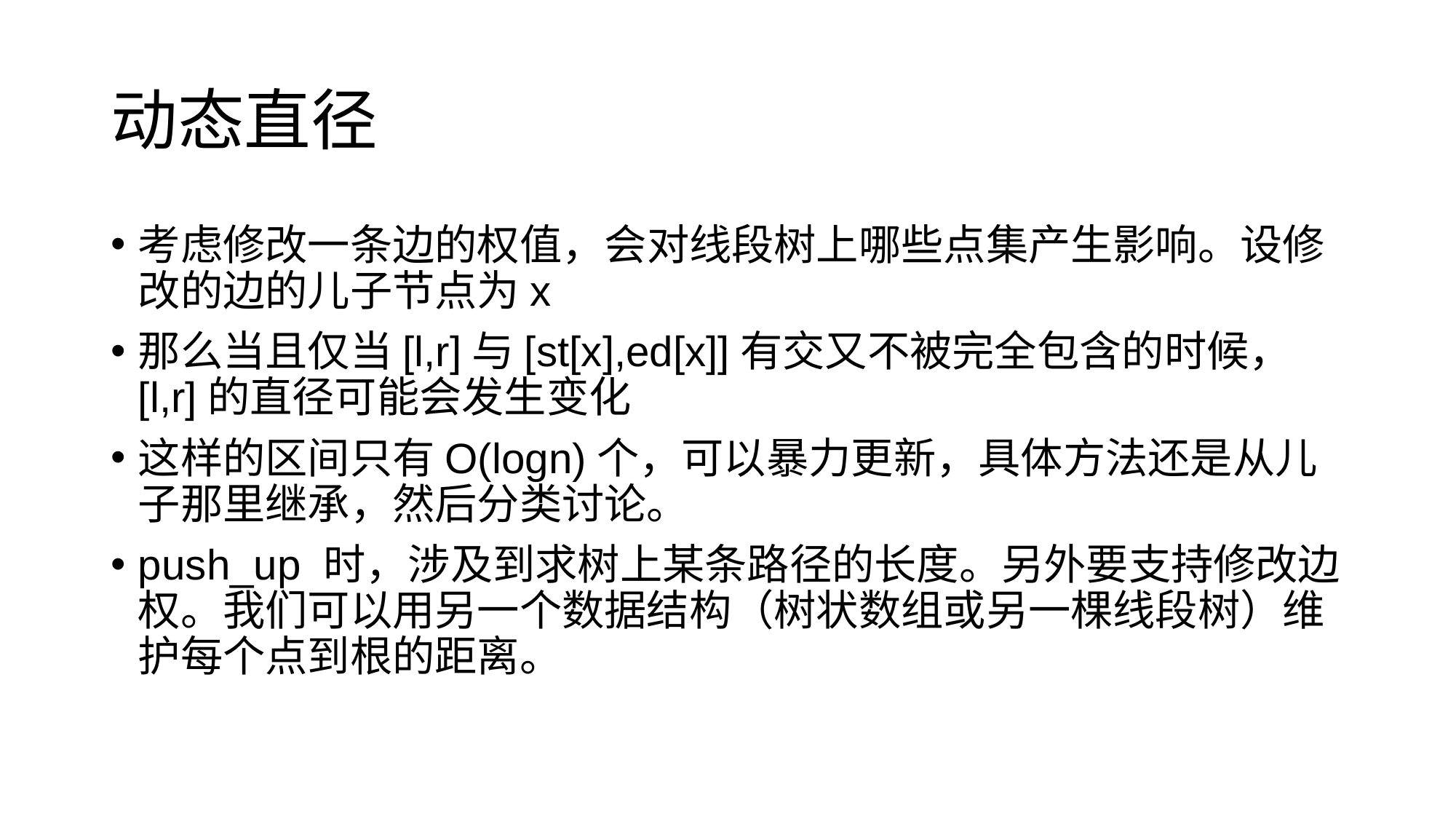

# 动态直径
考虑修改一条边的权值，会对线段树上哪些点集产生影响。设修改的边的儿子节点为x
那么当且仅当[l,r]与[st[x],ed[x]]有交又不被完全包含的时候，[l,r]的直径可能会发生变化
这样的区间只有O(logn)个，可以暴力更新，具体方法还是从儿子那里继承，然后分类讨论。
push_up 时，涉及到求树上某条路径的长度。另外要支持修改边权。我们可以用另一个数据结构（树状数组或另一棵线段树）维护每个点到根的距离。